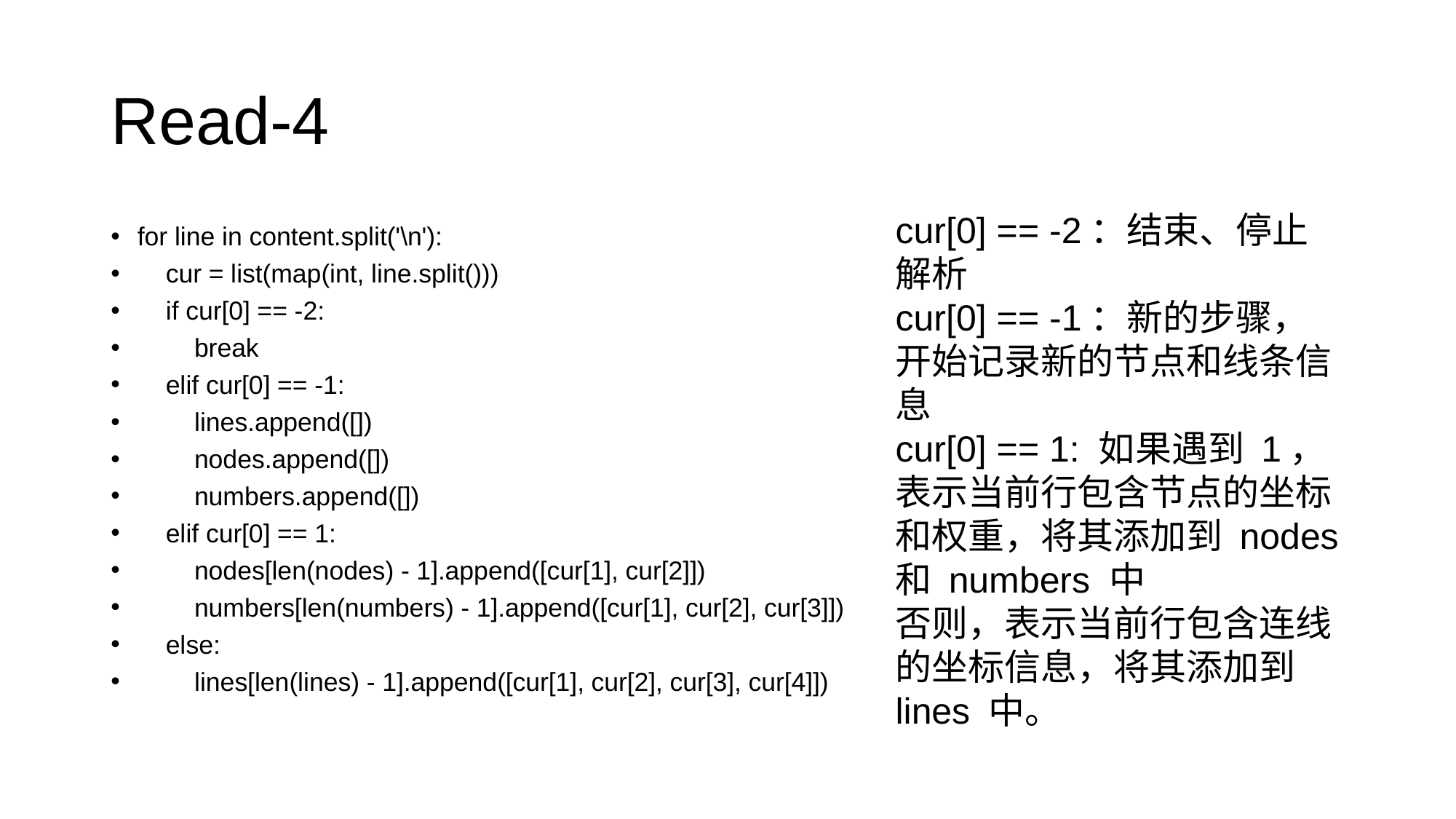

# Read-4
cur[0] == -2：结束、停止解析
cur[0] == -1：新的步骤，开始记录新的节点和线条信息
cur[0] == 1: 如果遇到 1，表示当前行包含节点的坐标和权重，将其添加到 nodes 和 numbers 中
否则，表示当前行包含连线的坐标信息，将其添加到 lines 中。
for line in content.split('\n'):
    cur = list(map(int, line.split()))
    if cur[0] == -2:
        break
    elif cur[0] == -1:
        lines.append([])
        nodes.append([])
        numbers.append([])
    elif cur[0] == 1:
        nodes[len(nodes) - 1].append([cur[1], cur[2]])
        numbers[len(numbers) - 1].append([cur[1], cur[2], cur[3]])
    else:
        lines[len(lines) - 1].append([cur[1], cur[2], cur[3], cur[4]])